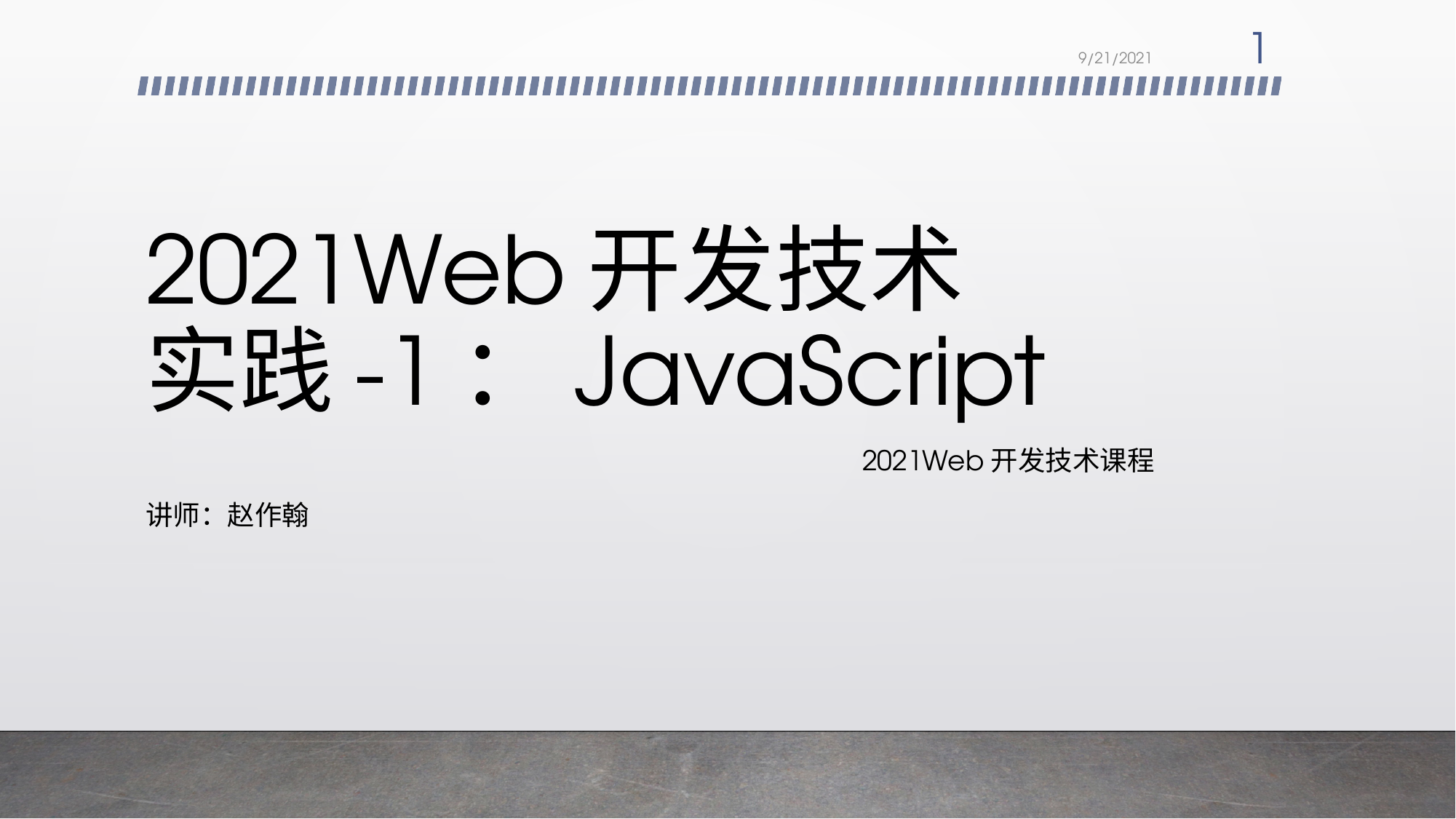

1
9/21/2021
# 2021Web开发技术 实践-1：JavaScript
2021Web开发技术课程
讲师：赵作翰